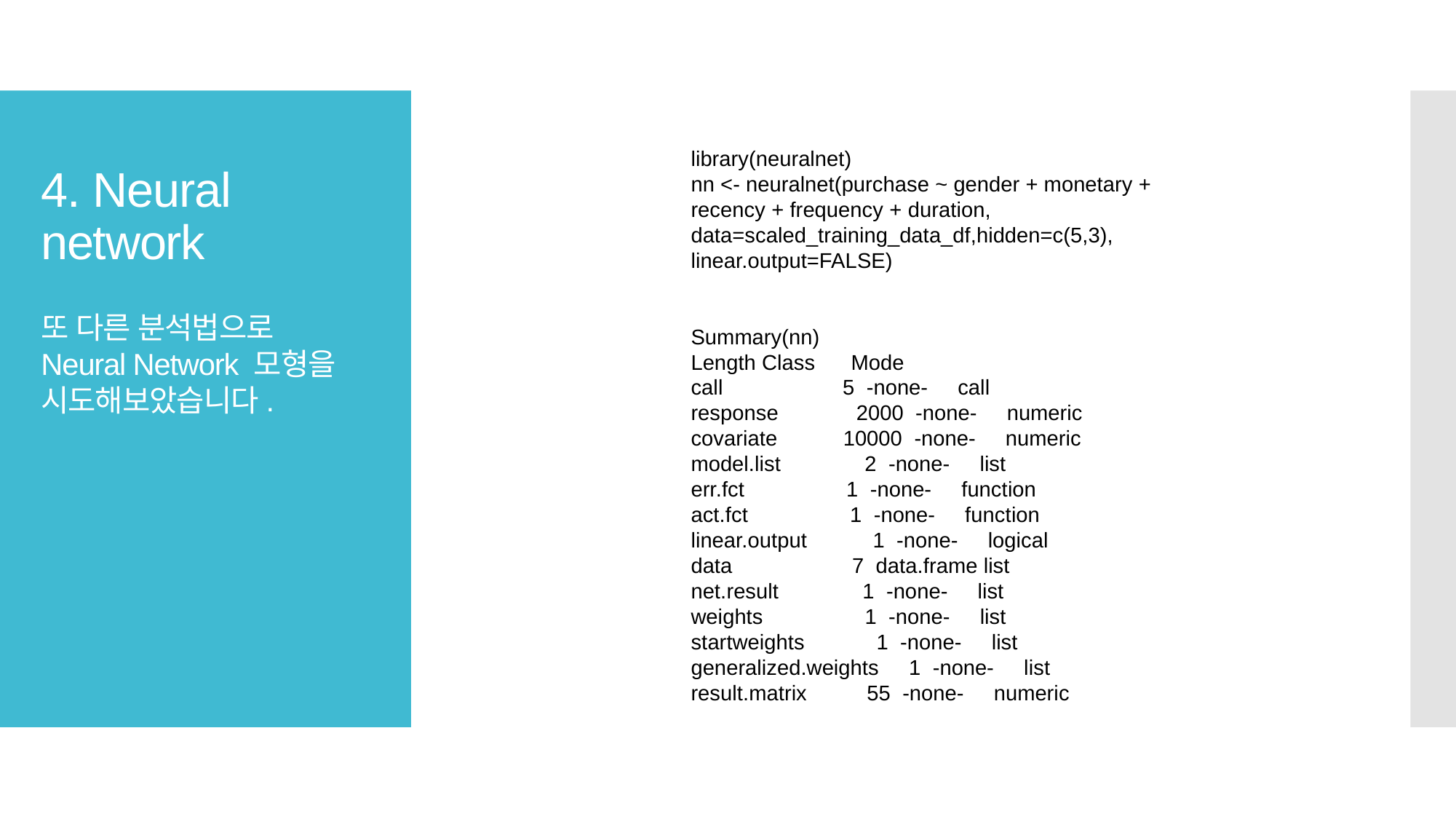

library(neuralnet)
nn <- neuralnet(purchase ~ gender + monetary + recency + frequency + duration,
data=scaled_training_data_df,hidden=c(5,3),
linear.output=FALSE)

Summary(nn)
Length Class      Mode
call                    5  -none-     call
response             2000  -none-     numeric
covariate           10000  -none-     numeric
model.list              2  -none-     list
err.fct                 1  -none-     function
act.fct                 1  -none-     function
linear.output           1  -none-     logical
data                    7  data.frame list
net.result              1  -none-     list
weights                 1  -none-     list
startweights            1  -none-     list
generalized.weights     1  -none-     list
result.matrix          55  -none-     numeric

# 4. Neural network
또 다른 분석법으로
Neural Network 모형을 시도해보았습니다.